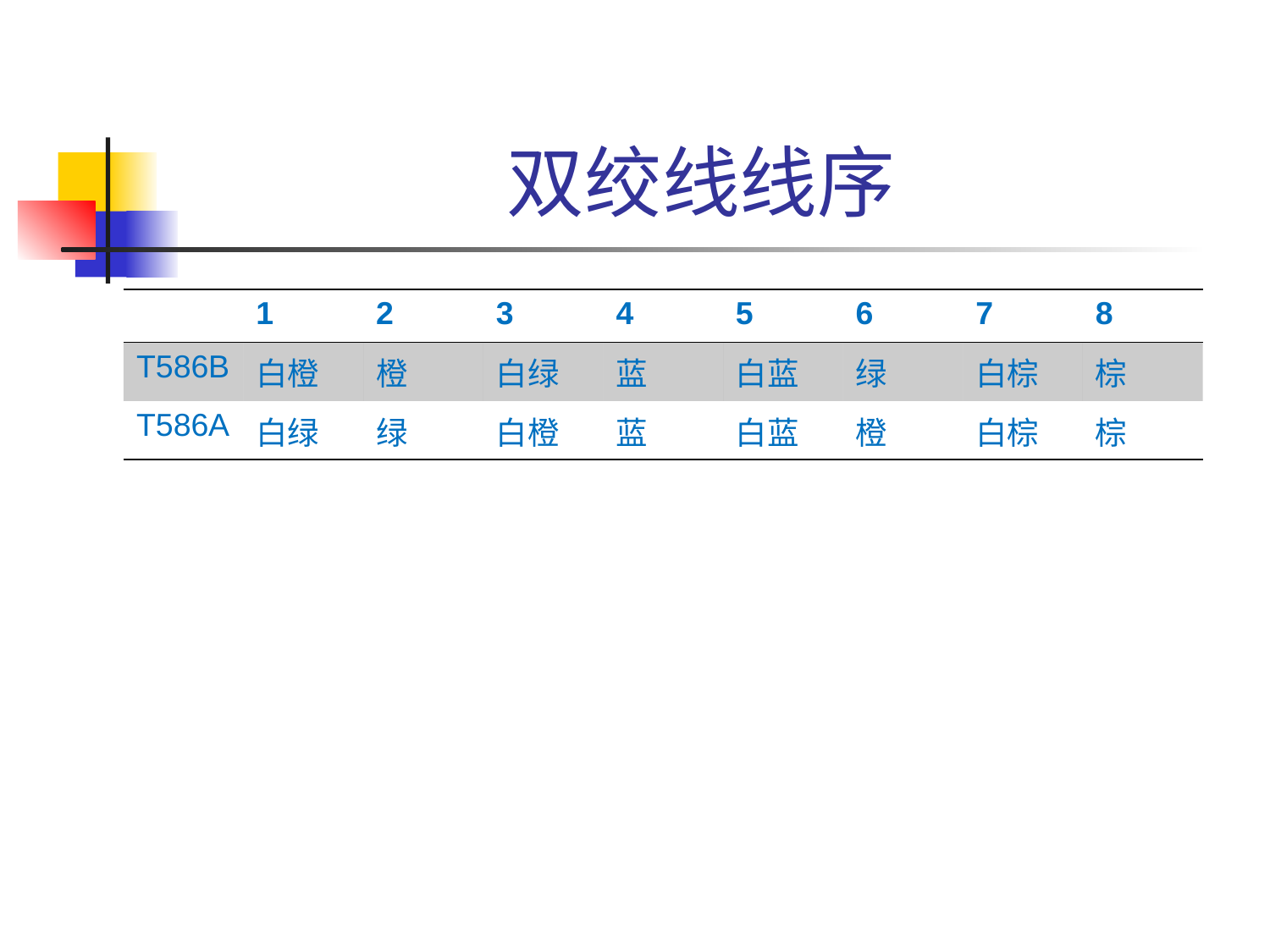

# 双绞线线序
|  | 1 | 2 | 3 | 4 | 5 | 6 | 7 | 8 |
| --- | --- | --- | --- | --- | --- | --- | --- | --- |
| T586B | 白橙 | 橙 | 白绿 | 蓝 | 白蓝 | 绿 | 白棕 | 棕 |
| T586A | 白绿 | 绿 | 白橙 | 蓝 | 白蓝 | 橙 | 白棕 | 棕 |